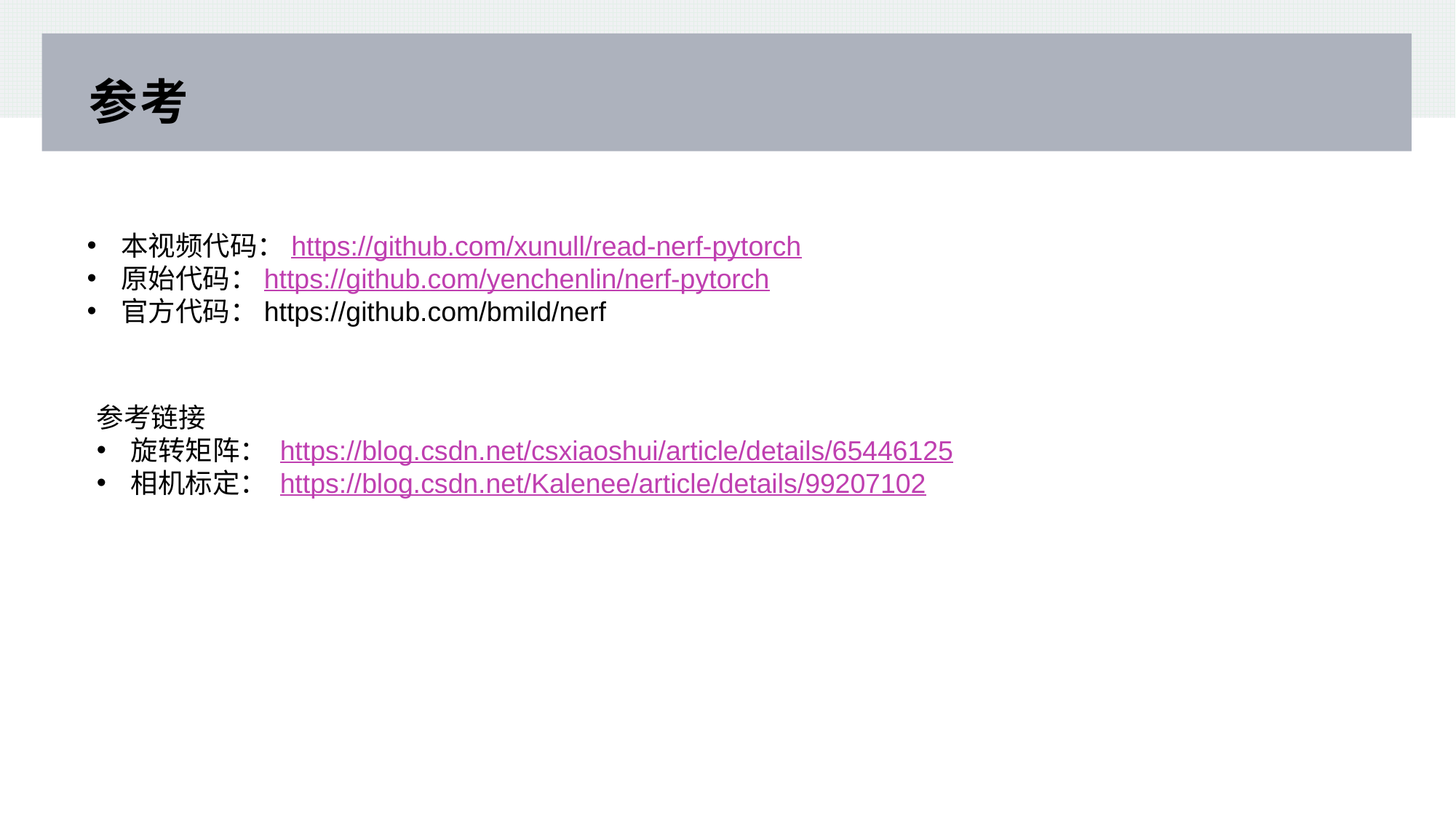

# 参考
本视频代码：https://github.com/xunull/read-nerf-pytorch
原始代码：https://github.com/yenchenlin/nerf-pytorch
官方代码：https://github.com/bmild/nerf
参考链接
旋转矩阵： https://blog.csdn.net/csxiaoshui/article/details/65446125
相机标定： https://blog.csdn.net/Kalenee/article/details/99207102